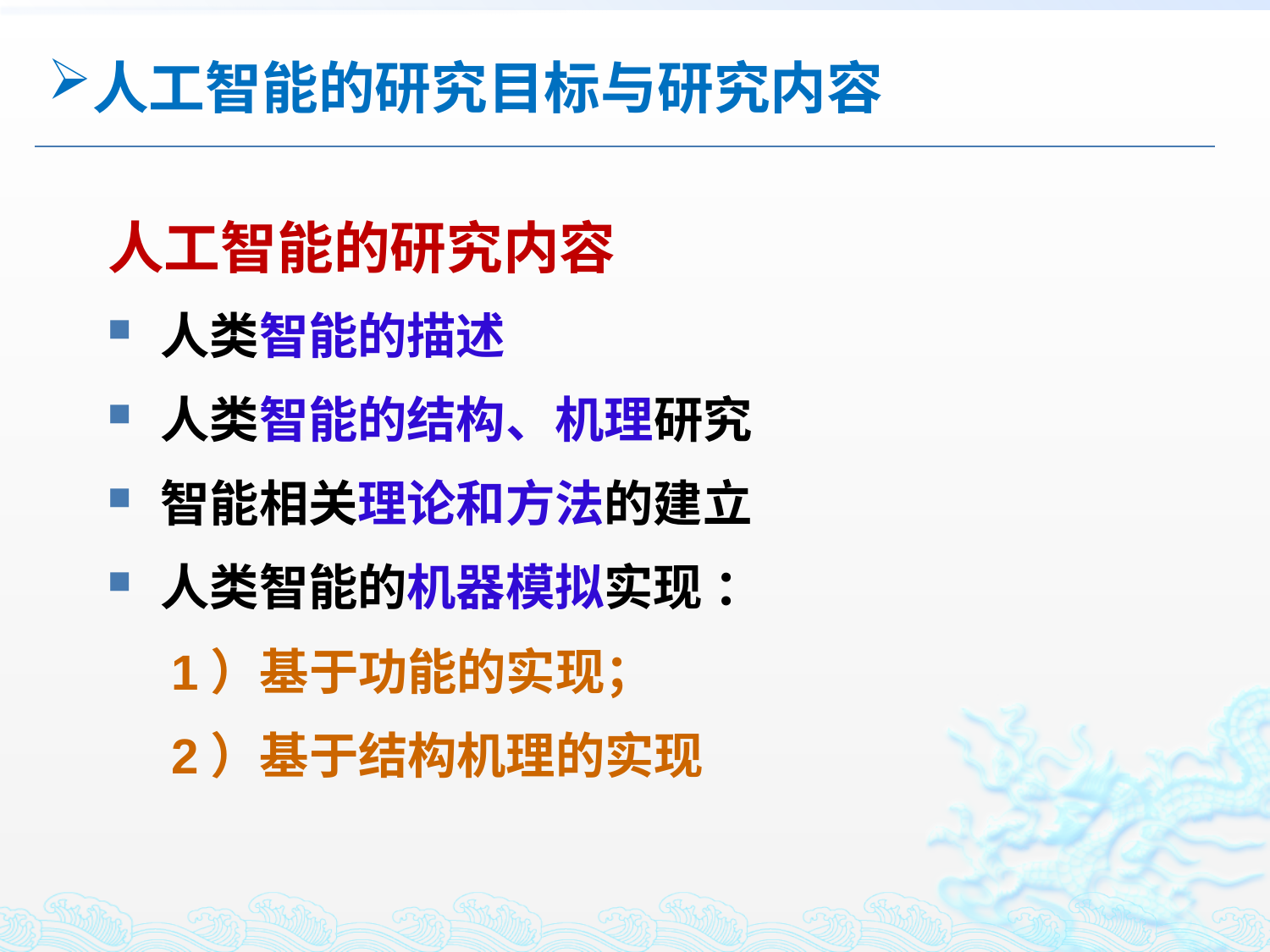

人工智能的研究目标与研究内容
人工智能的研究内容
人类智能的描述
人类智能的结构、机理研究
智能相关理论和方法的建立
人类智能的机器模拟实现 ：
1）基于功能的实现；
2）基于结构机理的实现